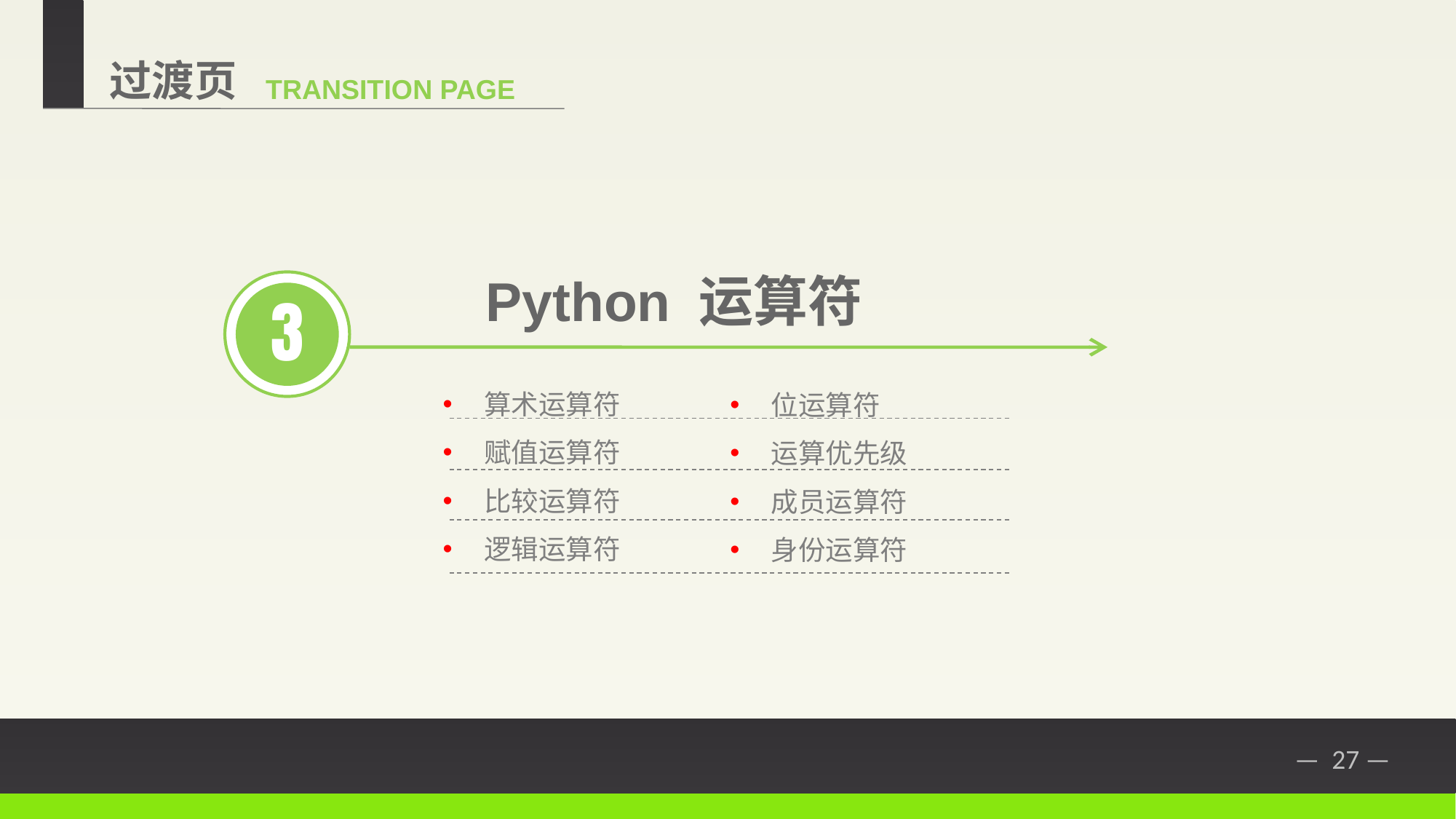

过渡页
TRANSITION PAGE

Python 运算符

3

算术运算符
赋值运算符
比较运算符
逻辑运算符
位运算符
运算优先级
成员运算符
身份运算符